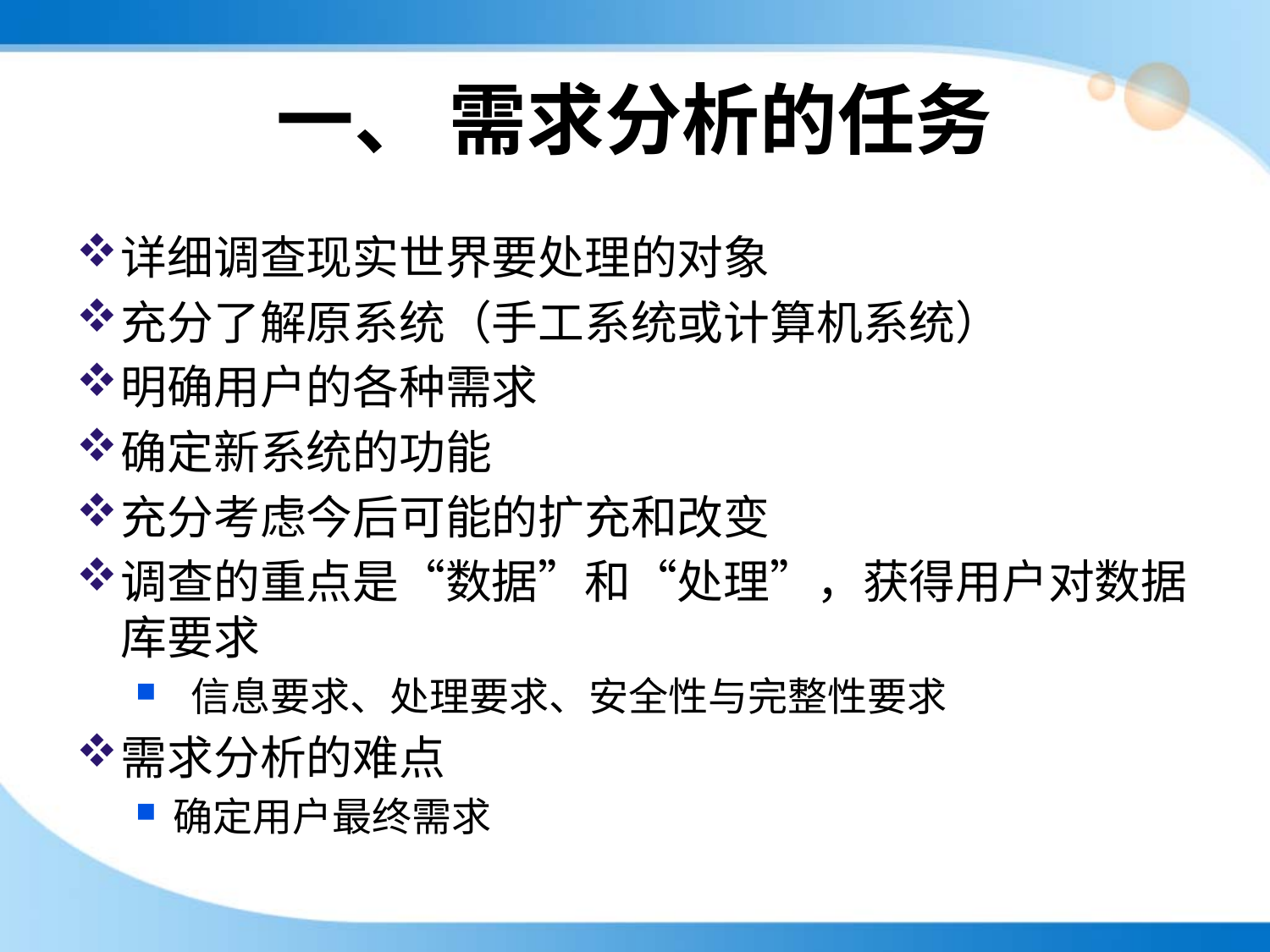

# 一、 需求分析的任务
详细调查现实世界要处理的对象
充分了解原系统（手工系统或计算机系统）
明确用户的各种需求
确定新系统的功能
充分考虑今后可能的扩充和改变
调查的重点是“数据”和“处理”，获得用户对数据库要求
 信息要求、处理要求、安全性与完整性要求
需求分析的难点
确定用户最终需求